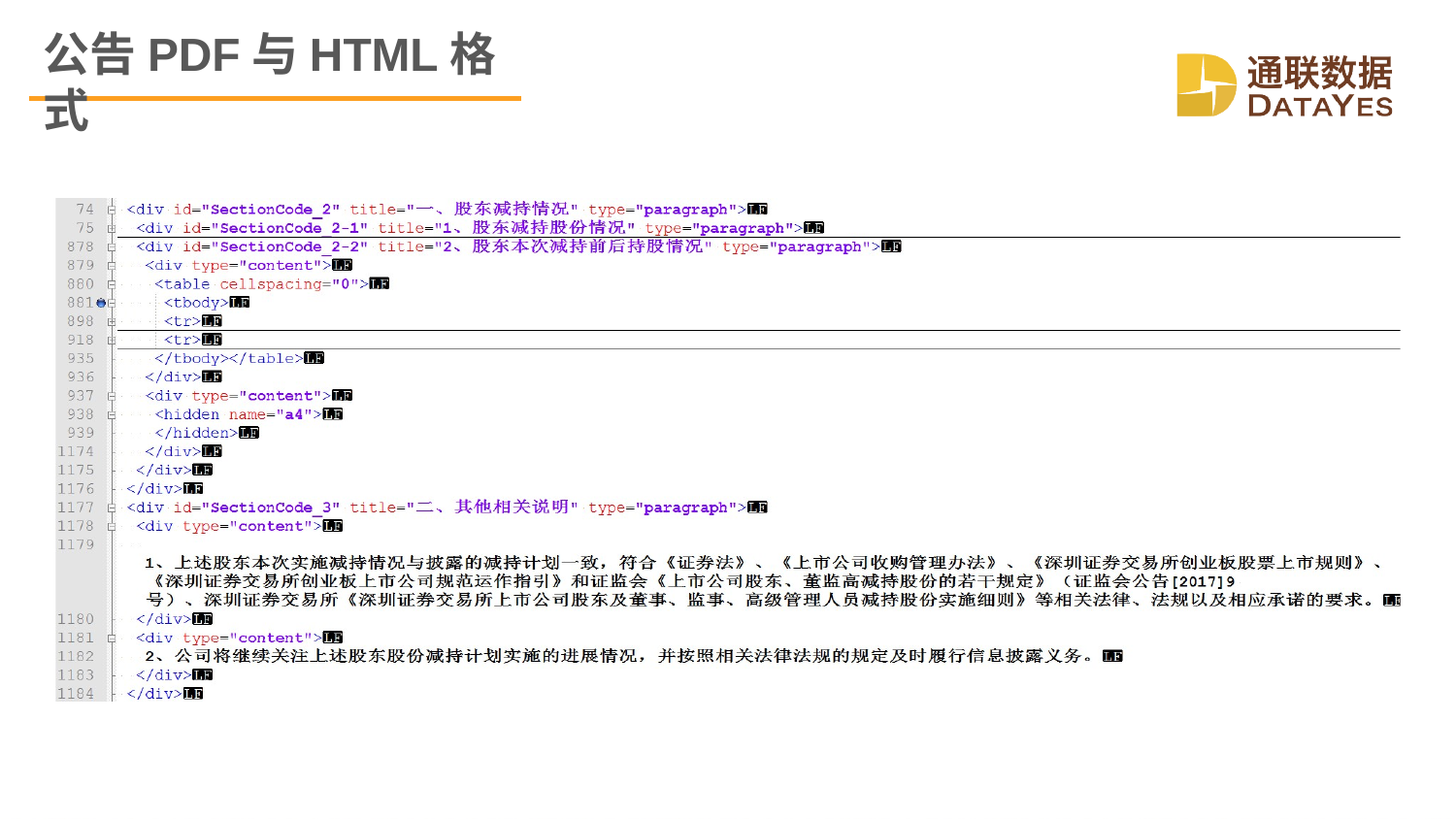

# 公告PDF与HTML格式

Copyright © 2017 DataYes. All rights reserved	● 保密文件，请勿外泄